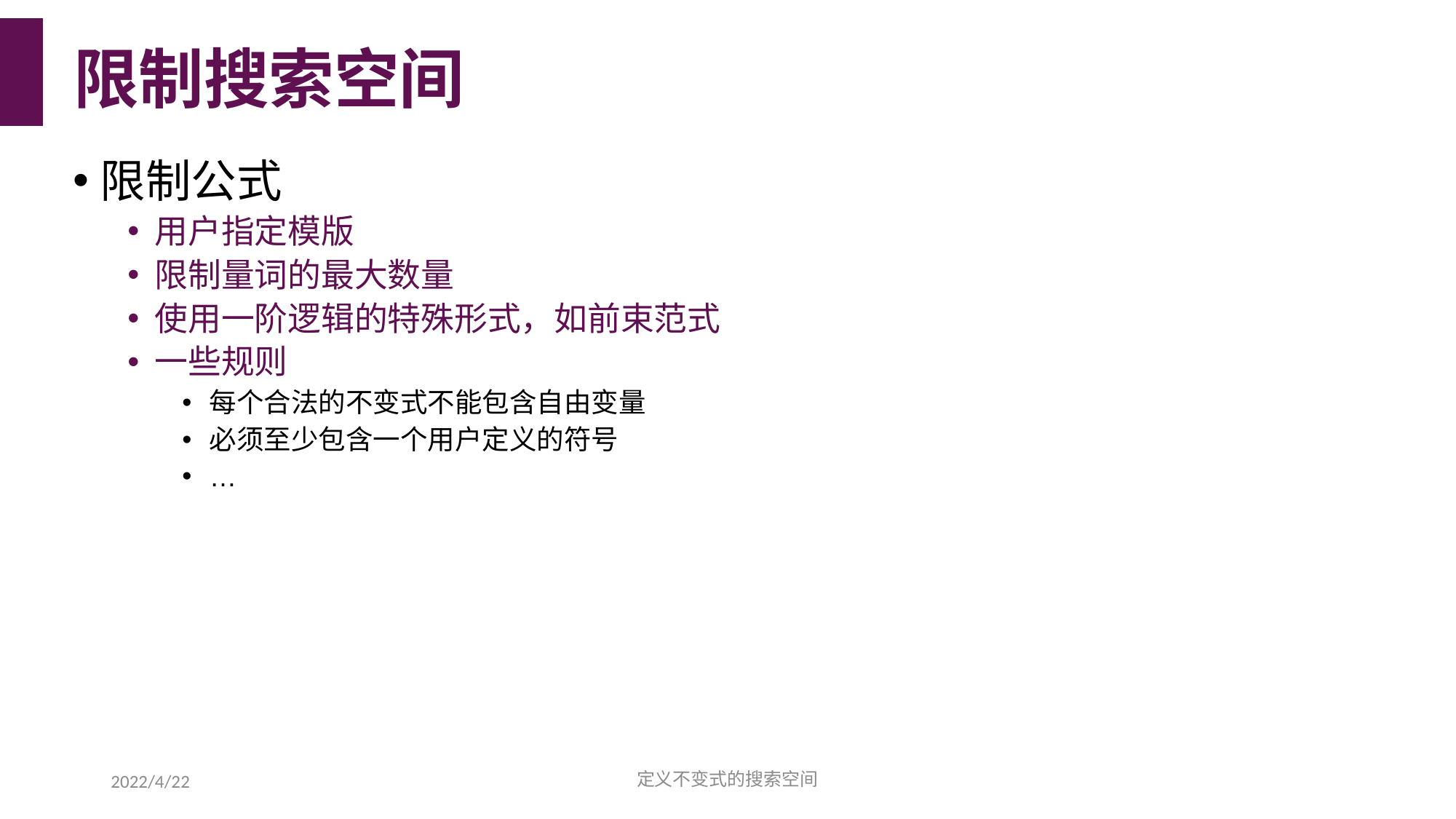

# 限制搜索空间
限制公式
用户指定模版
限制量词的最大数量
使用一阶逻辑的特殊形式，如前束范式
一些规则
每个合法的不变式不能包含自由变量
必须至少包含一个用户定义的符号
…

2022/4/22
定义不变式的搜索空间